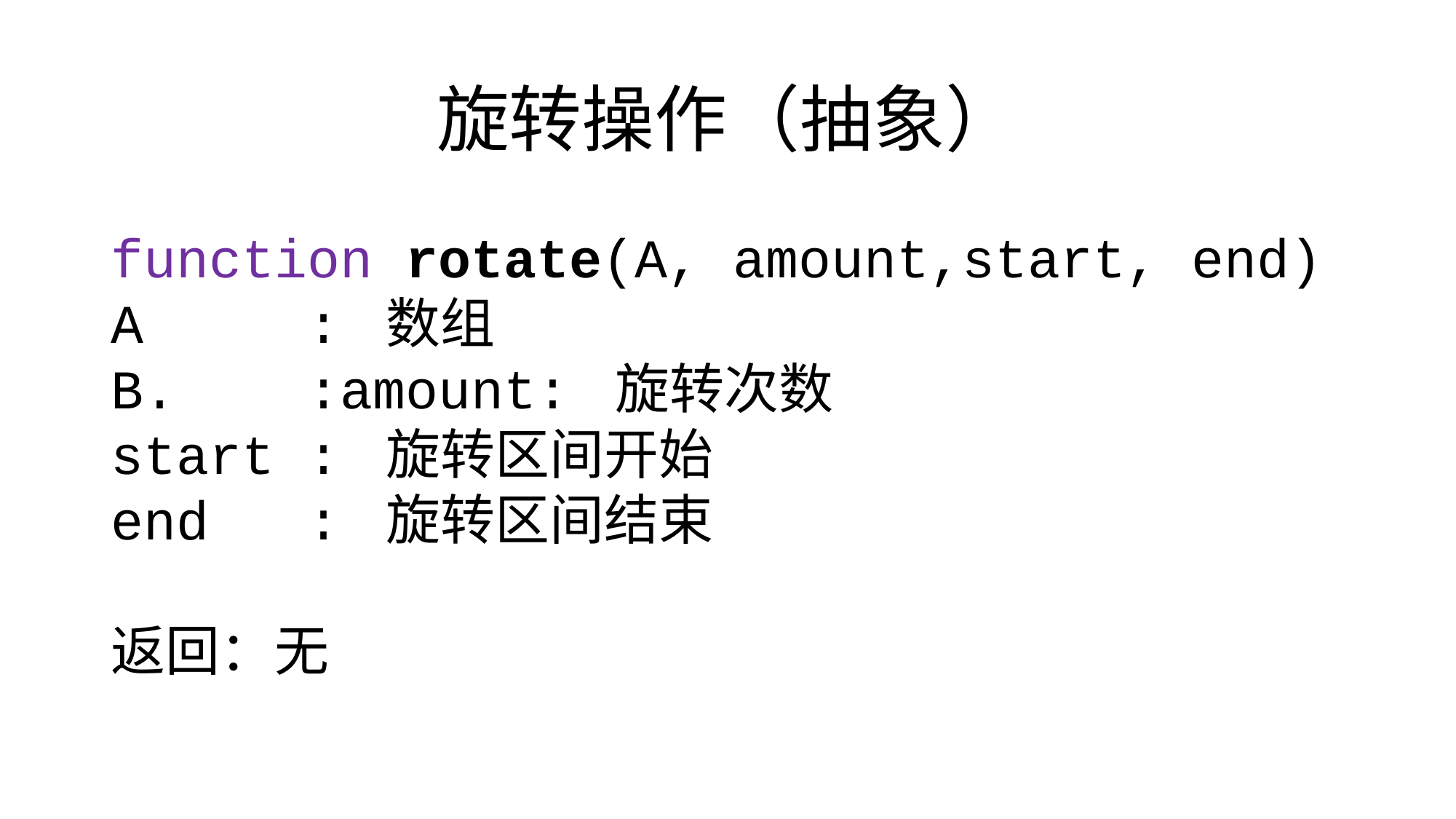

# 旋转操作（抽象）
function rotate(A, amount,start, end)
A     : 数组
B.    :amount: 旋转次数
start : 旋转区间开始
end   : 旋转区间结束

返回：无